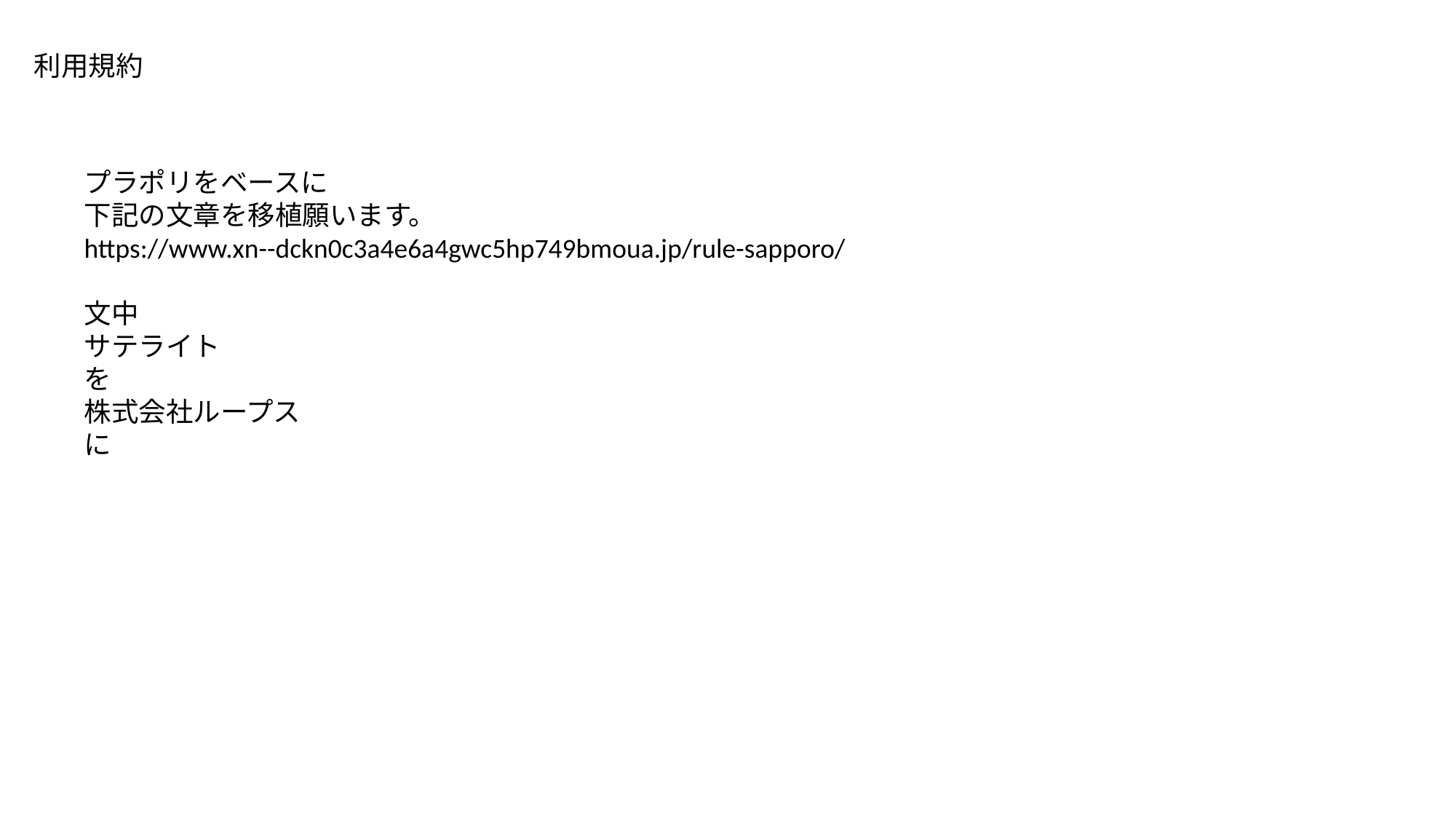

利用規約
プラポリをベースに
下記の文章を移植願います。
https://www.xn--dckn0c3a4e6a4gwc5hp749bmoua.jp/rule-sapporo/

文中
サテライト
を
株式会社ループス
に